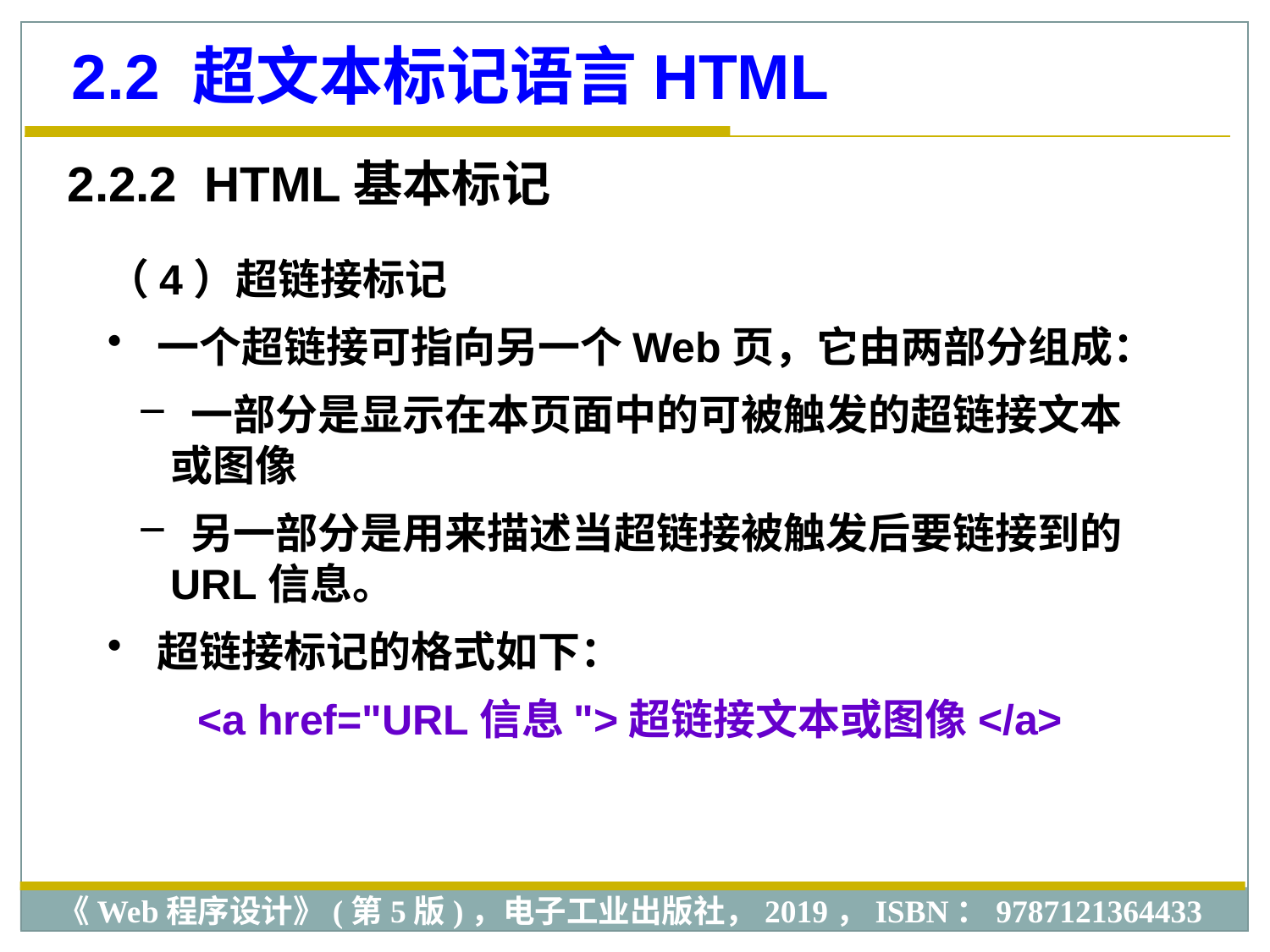

2.2 超文本标记语言HTML
2.2.2  HTML基本标记
（4）超链接标记
 一个超链接可指向另一个Web页，它由两部分组成：
 一部分是显示在本页面中的可被触发的超链接文本或图像
 另一部分是用来描述当超链接被触发后要链接到的URL信息。
 超链接标记的格式如下：
<a href="URL信息">超链接文本或图像</a>